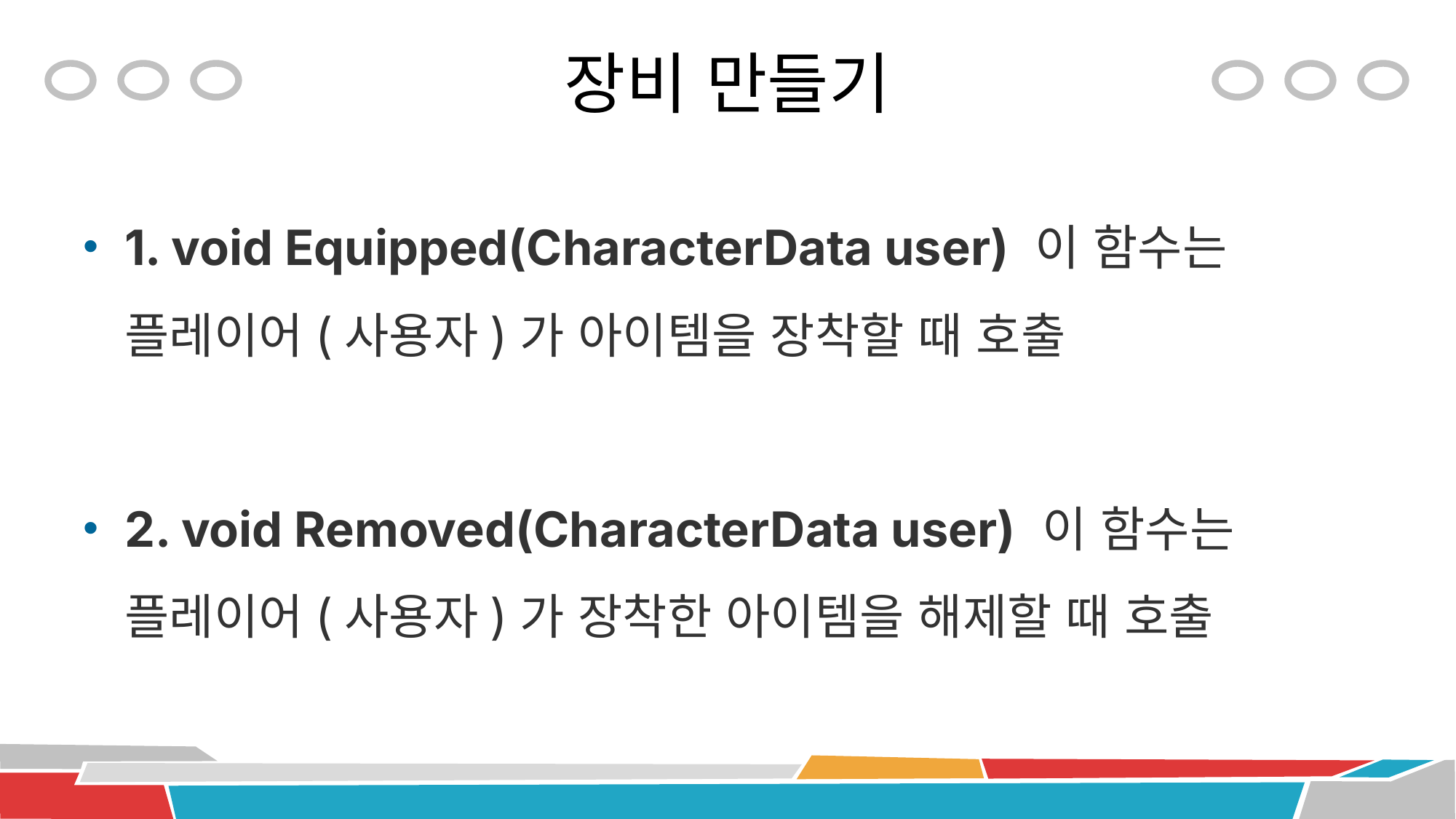

# 장비 만들기
1. void Equipped(CharacterData user) 이 함수는 플레이어(사용자)가 아이템을 장착할 때 호출

2. void Removed(CharacterData user) 이 함수는 플레이어(사용자)가 장착한 아이템을 해제할 때 호출